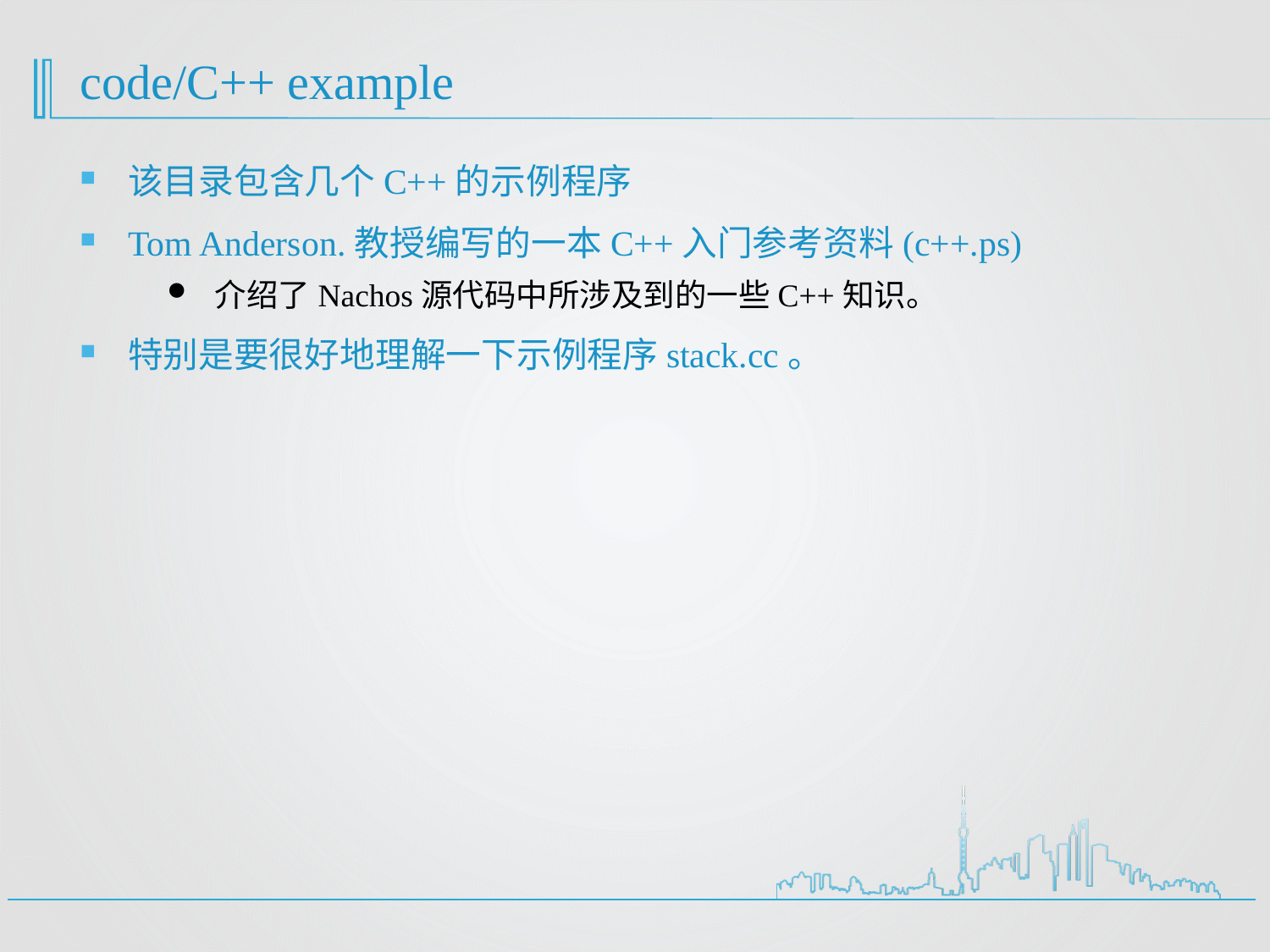

# code/C++ example
该目录包含几个C++的示例程序
Tom Anderson.教授编写的一本C++入门参考资料(c++.ps)
介绍了Nachos源代码中所涉及到的一些C++知识。
特别是要很好地理解一下示例程序stack.cc。